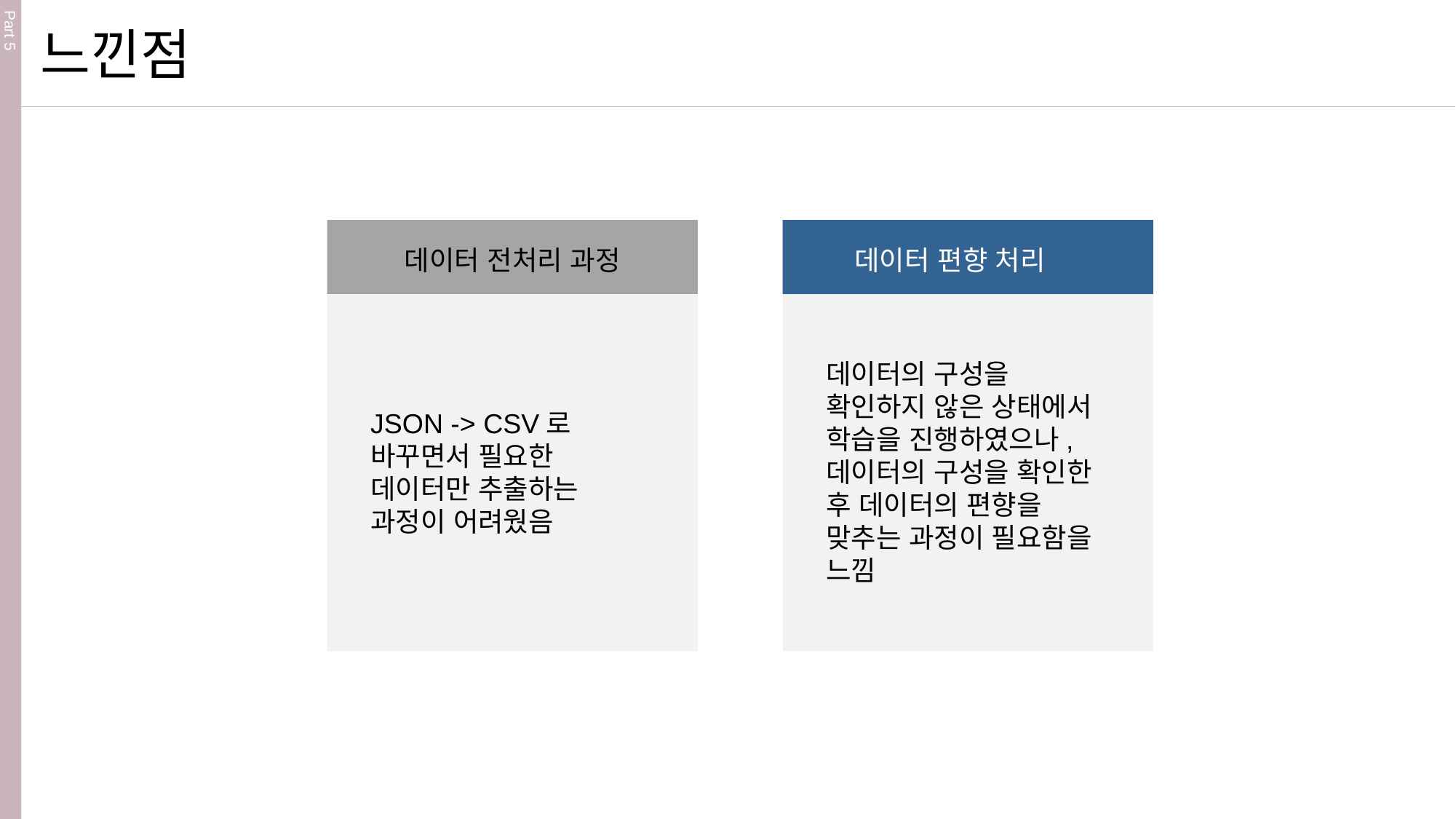

느낀점
Part 5

데이터 전처리 과정
데이터 편향 처리
데이터의 구성을 확인하지 않은 상태에서 학습을 진행하였으나, 데이터의 구성을 확인한 후 데이터의 편향을 맞추는 과정이 필요함을 느낌
JSON -> CSV로 바꾸면서 필요한 데이터만 추출하는 과정이 어려웠음